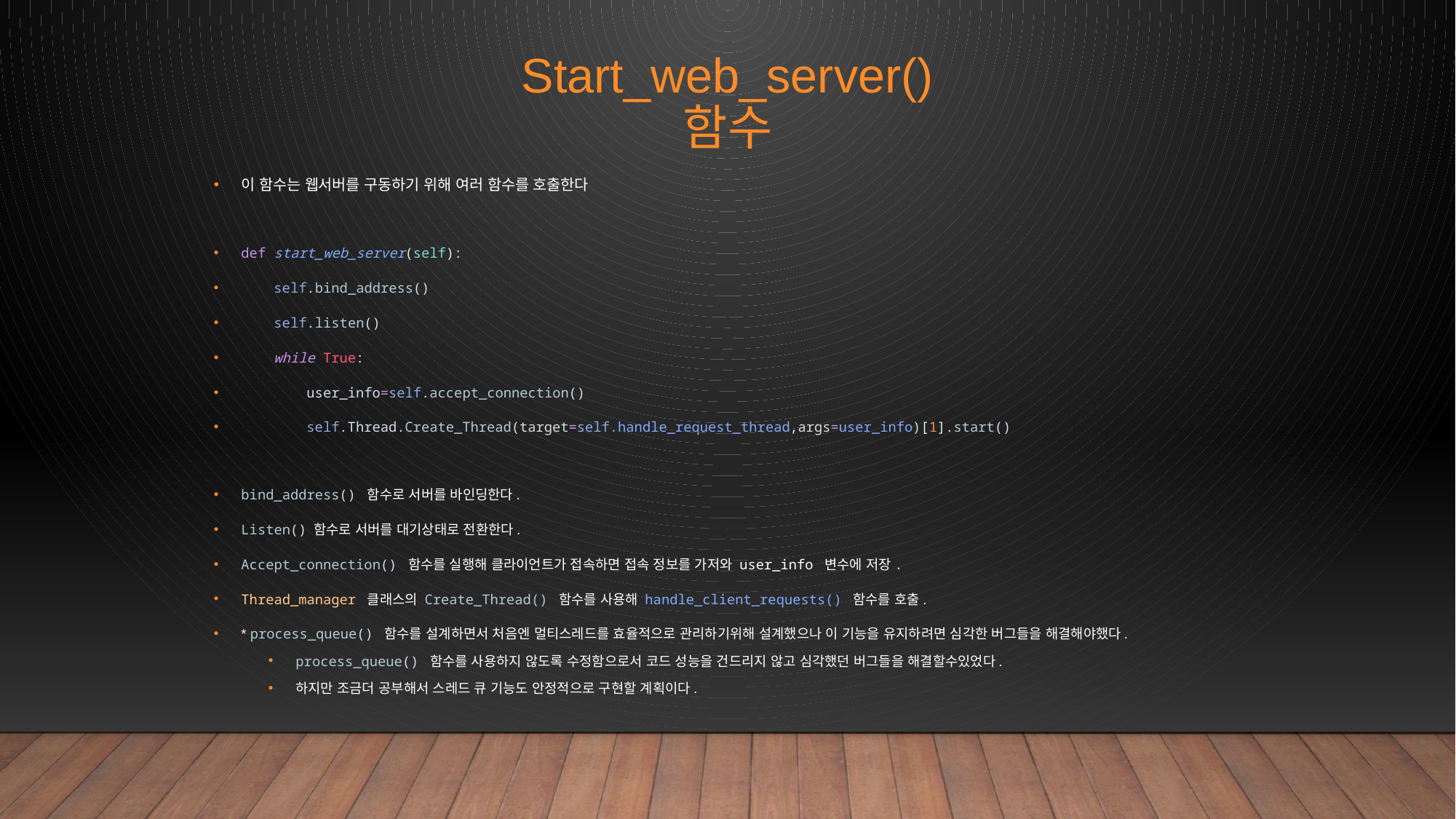

# Start_web_server() 함수
이 함수는 웹서버를 구동하기 위해 여러 함수를 호출한다

def start_web_server(self):
    self.bind_address()
    self.listen()
    while True:
        user_info=self.accept_connection()
        self.Thread.Create_Thread(target=self.handle_request_thread,args=user_info)[1].start()

bind_address() 함수로 서버를 바인딩한다.
Listen() 함수로 서버를 대기상태로 전환한다.
Accept_connection() 함수를 실행해 클라이언트가 접속하면 접속 정보를 가저와 user_info 변수에 저장.
Thread_manager 클래스의 Create_Thread() 함수를 사용해 handle_client_requests() 함수를 호출.
* process_queue() 함수를 설계하면서 처음엔 멀티스레드를 효율적으로 관리하기위해 설계했으나 이 기능을 유지하려면 심각한 버그들을 해결해야했다.
process_queue() 함수를 사용하지 않도록 수정함으로서 코드 성능을 건드리지 않고 심각했던 버그들을 해결할수있었다.
하지만 조금더 공부해서 스레드 큐 기능도 안정적으로 구현할 계획이다.